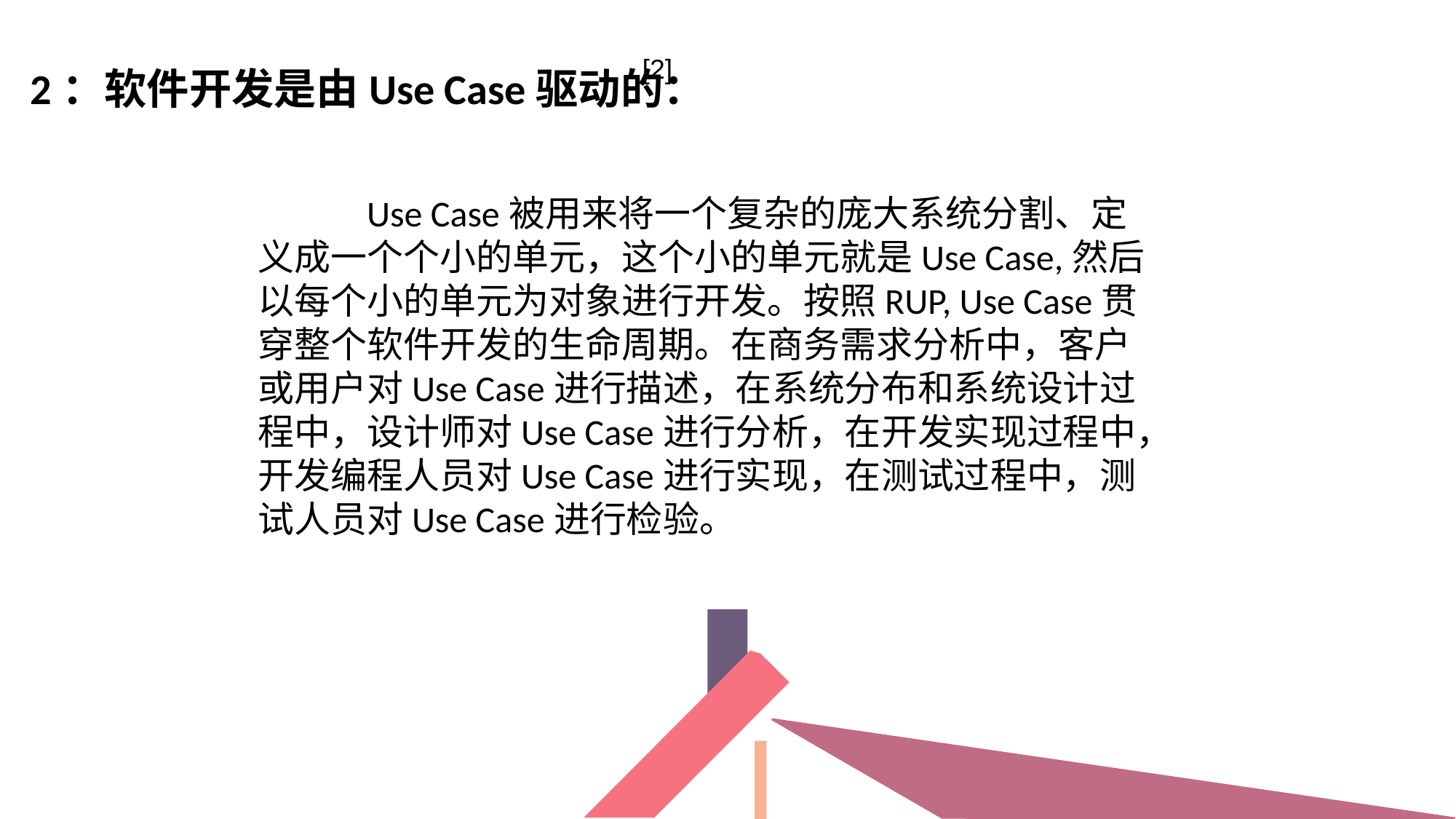

[2]
2：软件开发是由Use Case驱动的：
	Use Case被用来将一个复杂的庞大系统分割、定义成一个个小的单元，这个小的单元就是Use Case,然后以每个小的单元为对象进行开发。按照RUP, Use Case贯穿整个软件开发的生命周期。在商务需求分析中，客户或用户对Use Case进行描述，在系统分布和系统设计过程中，设计师对Use Case进行分析，在开发实现过程中，开发编程人员对Use Case进行实现，在测试过程中，测试人员对Use Case进行检验。